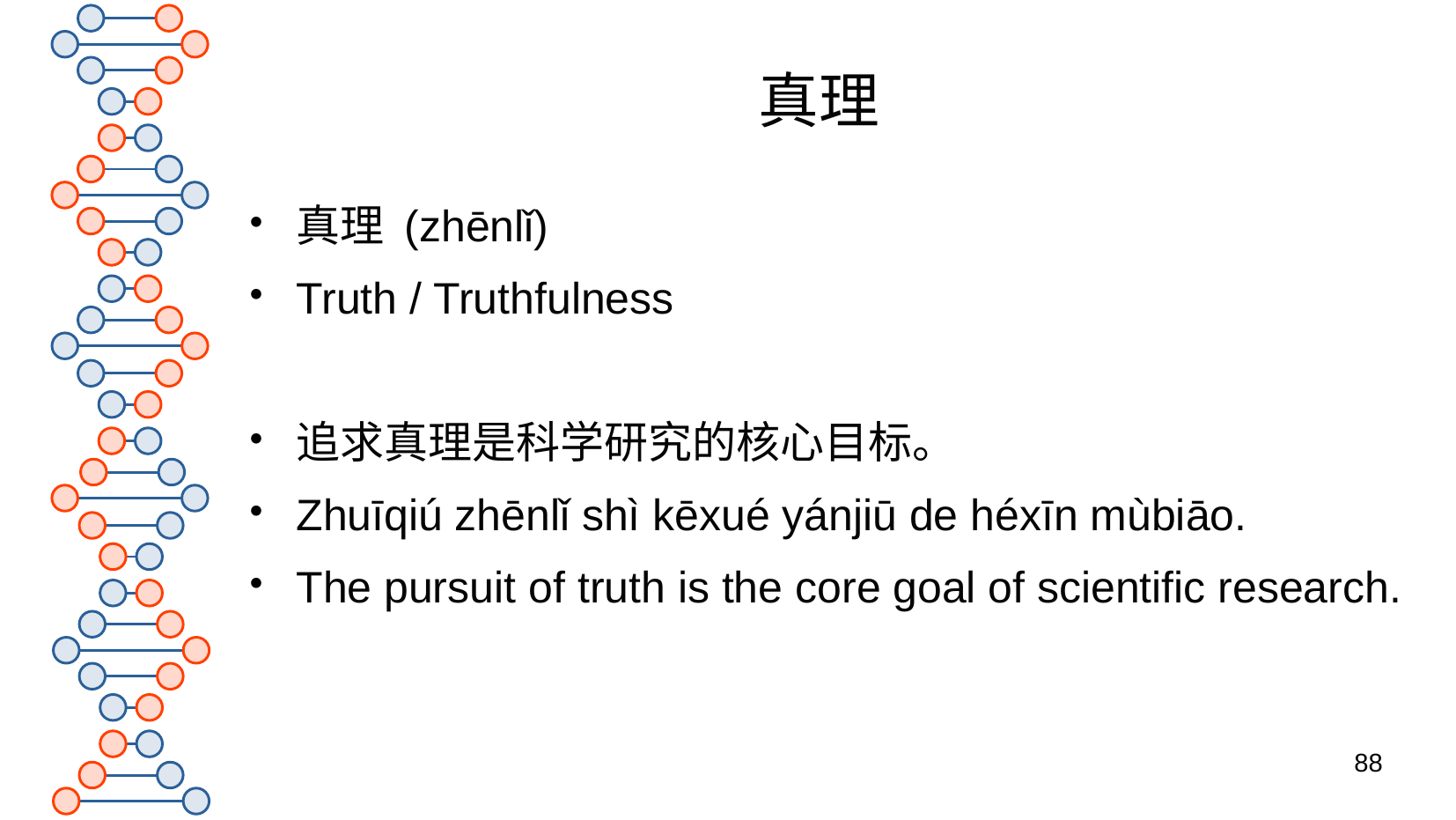

# 真理
真理 (zhēnlǐ)
Truth / Truthfulness

追求真理是科学研究的核心目标。
Zhuīqiú zhēnlǐ shì kēxué yánjiū de héxīn mùbiāo.
The pursuit of truth is the core goal of scientific research.

88